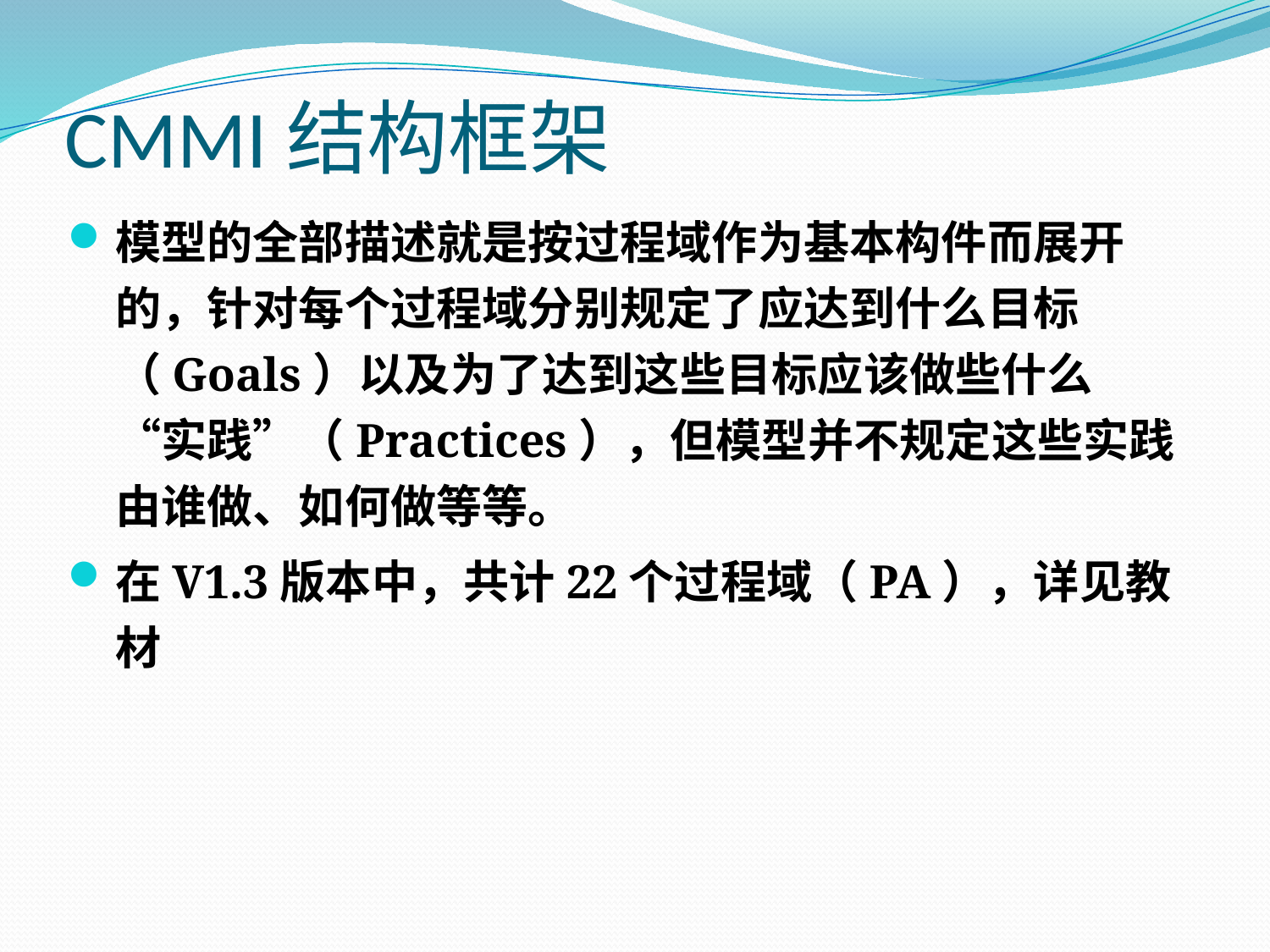

CMMI结构框架
模型的全部描述就是按过程域作为基本构件而展开的，针对每个过程域分别规定了应达到什么目标（Goals）以及为了达到这些目标应该做些什么“实践”（Practices），但模型并不规定这些实践由谁做、如何做等等。
在V1.3版本中，共计22个过程域（PA），详见教材